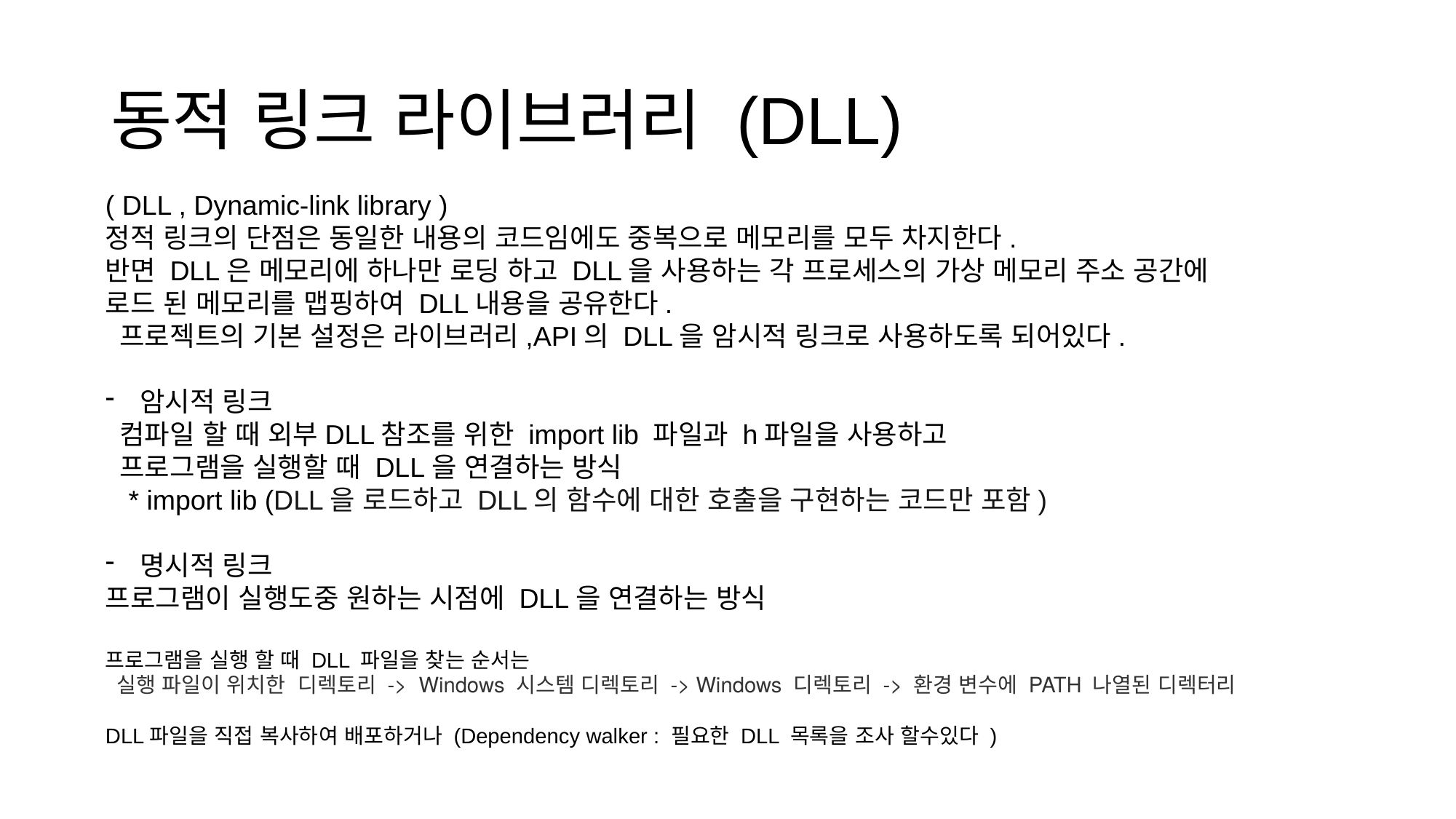

# 동적 링크 라이브러리 (DLL)
( DLL , Dynamic-link library )
정적 링크의 단점은 동일한 내용의 코드임에도 중복으로 메모리를 모두 차지한다.
반면 DLL은 메모리에 하나만 로딩 하고 DLL을 사용하는 각 프로세스의 가상 메모리 주소 공간에
로드 된 메모리를 맵핑하여 DLL내용을 공유한다.
 프로젝트의 기본 설정은 라이브러리,API의 DLL을 암시적 링크로 사용하도록 되어있다.

암시적 링크
 컴파일 할 때 외부DLL참조를 위한 import lib 파일과 h파일을 사용하고
 프로그램을 실행할 때 DLL을 연결하는 방식
   * import lib (DLL을 로드하고 DLL의 함수에 대한 호출을 구현하는 코드만 포함)

명시적 링크
프로그램이 실행도중 원하는 시점에 DLL을 연결하는 방식

프로그램을 실행 할 때 DLL 파일을 찾는 순서는
 실행 파일이 위치한  디렉토리 ->  Windows 시스템 디렉토리 -> Windows 디렉토리 -> 환경 변수에 PATH 나열된 디렉터리

DLL파일을 직접 복사하여 배포하거나 (Dependency walker : 필요한 DLL 목록을 조사 할수있다 )